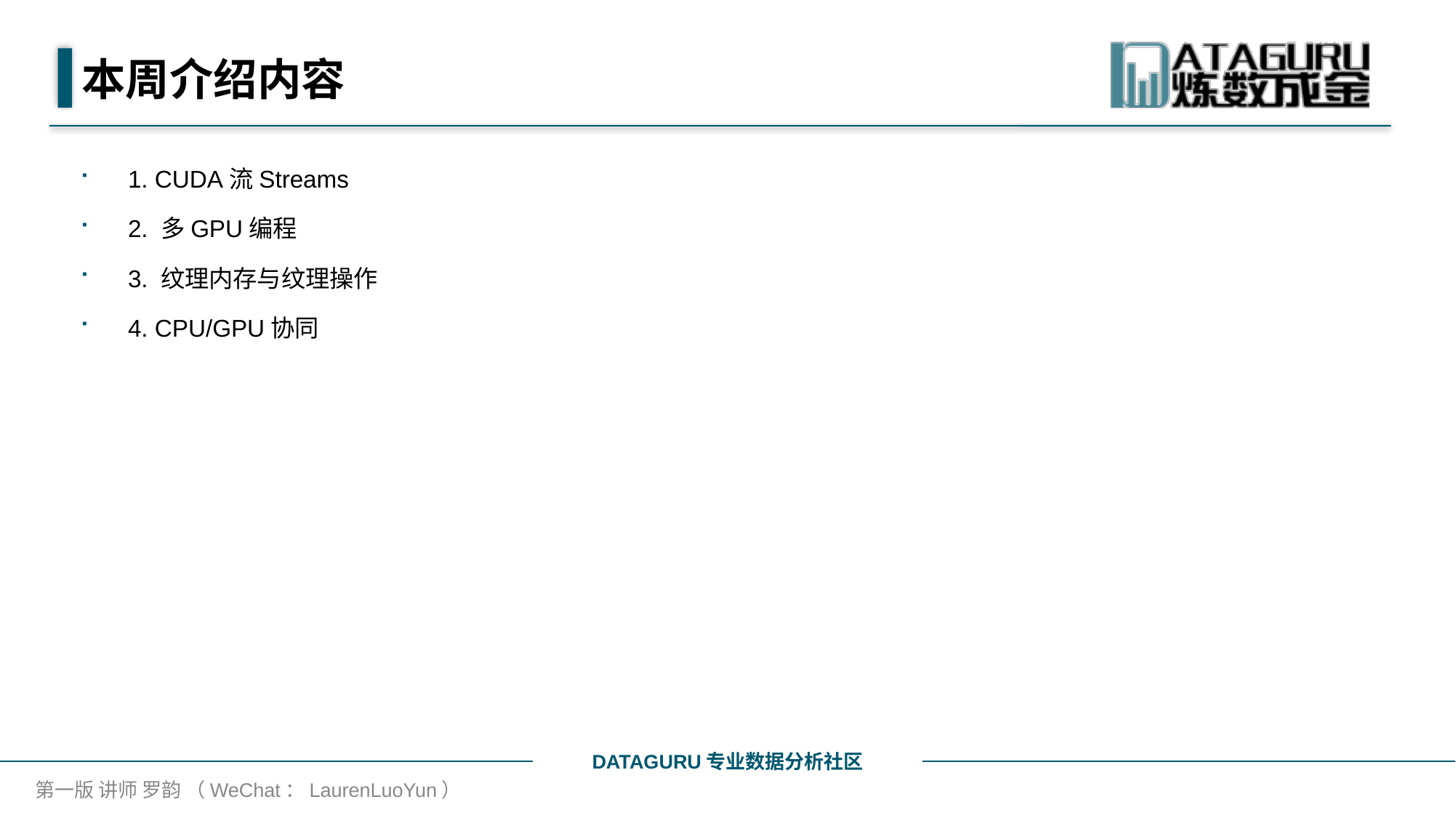

# 本周介绍内容
1. CUDA流Streams
2. 多GPU编程
3. 纹理内存与纹理操作
4. CPU/GPU协同